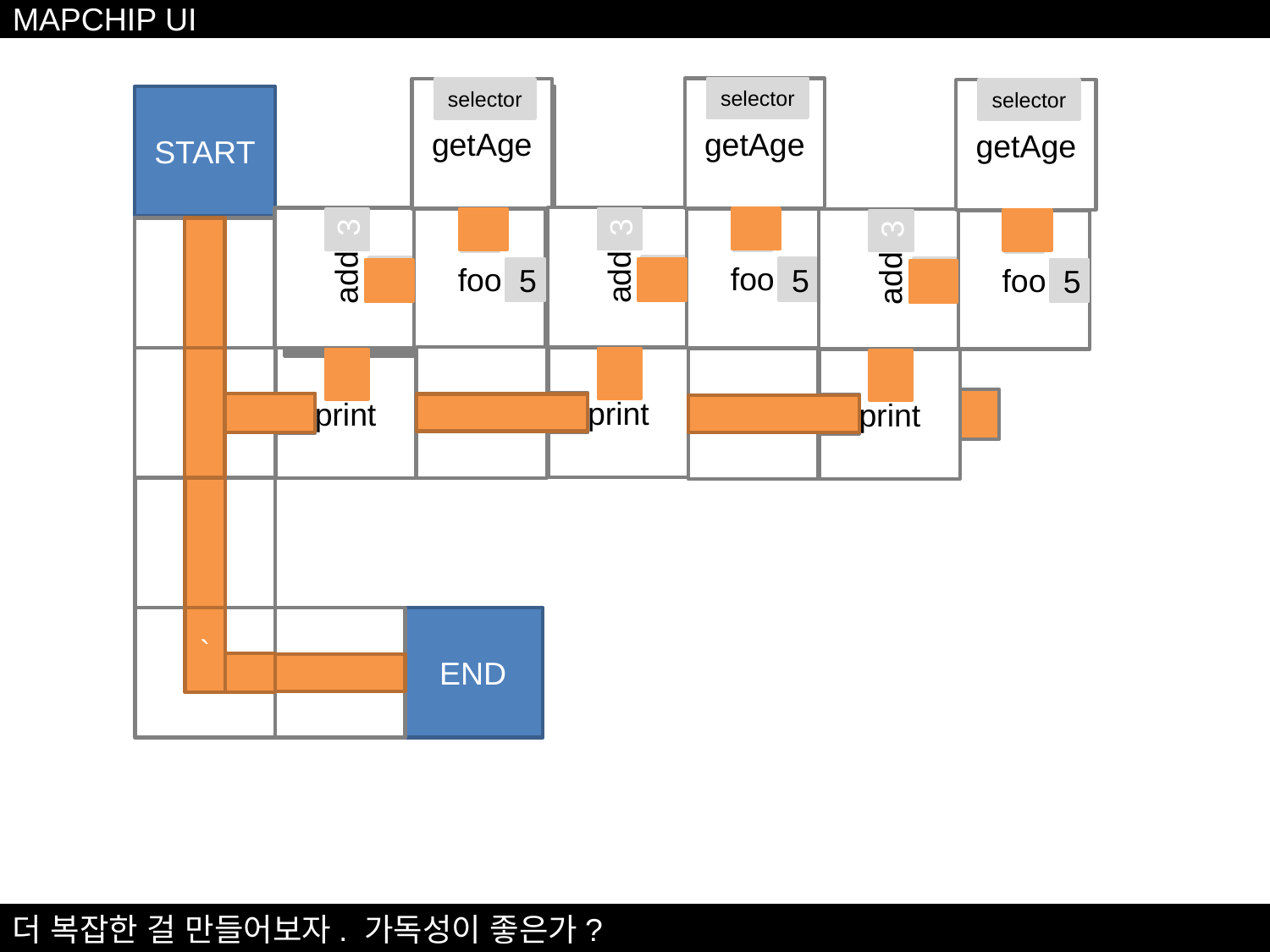

MAPCHIP UI
getAge
selector

getAge
selector

getAge
selector

START

foo

5

foo

5

foo

5

add
3
5

add
3
5

add
3
5

print

print

print

3

END

`

더 복잡한 걸 만들어보자. 가독성이 좋은가?